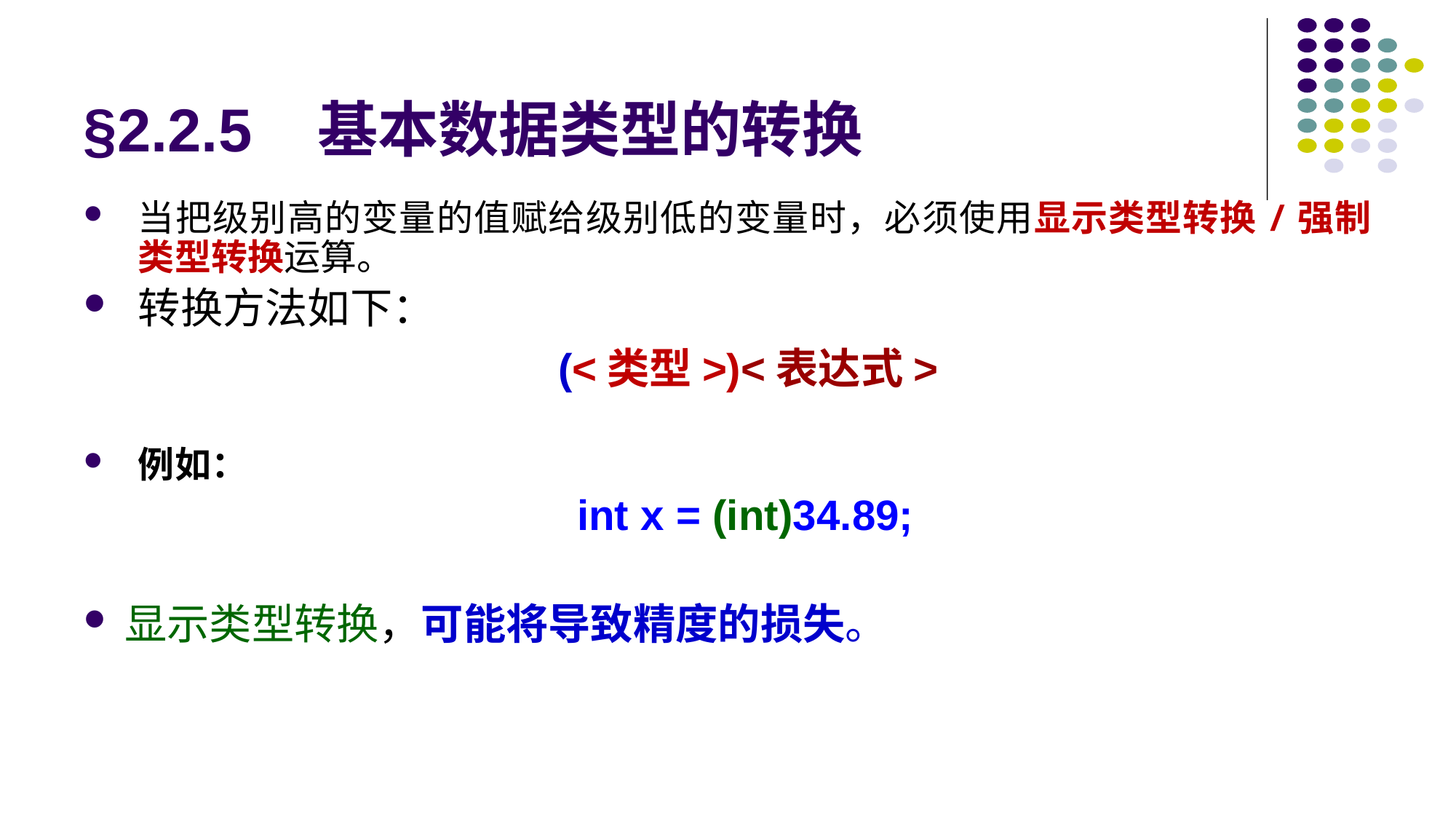

# §2.2.5   基本数据类型的转换
当把级别高的变量的值赋给级别低的变量时，必须使用显示类型转换/强制类型转换运算。
转换方法如下：
(<类型>)<表达式>

例如：
    int x = (int)34.89;

显示类型转换，可能将导致精度的损失。

45